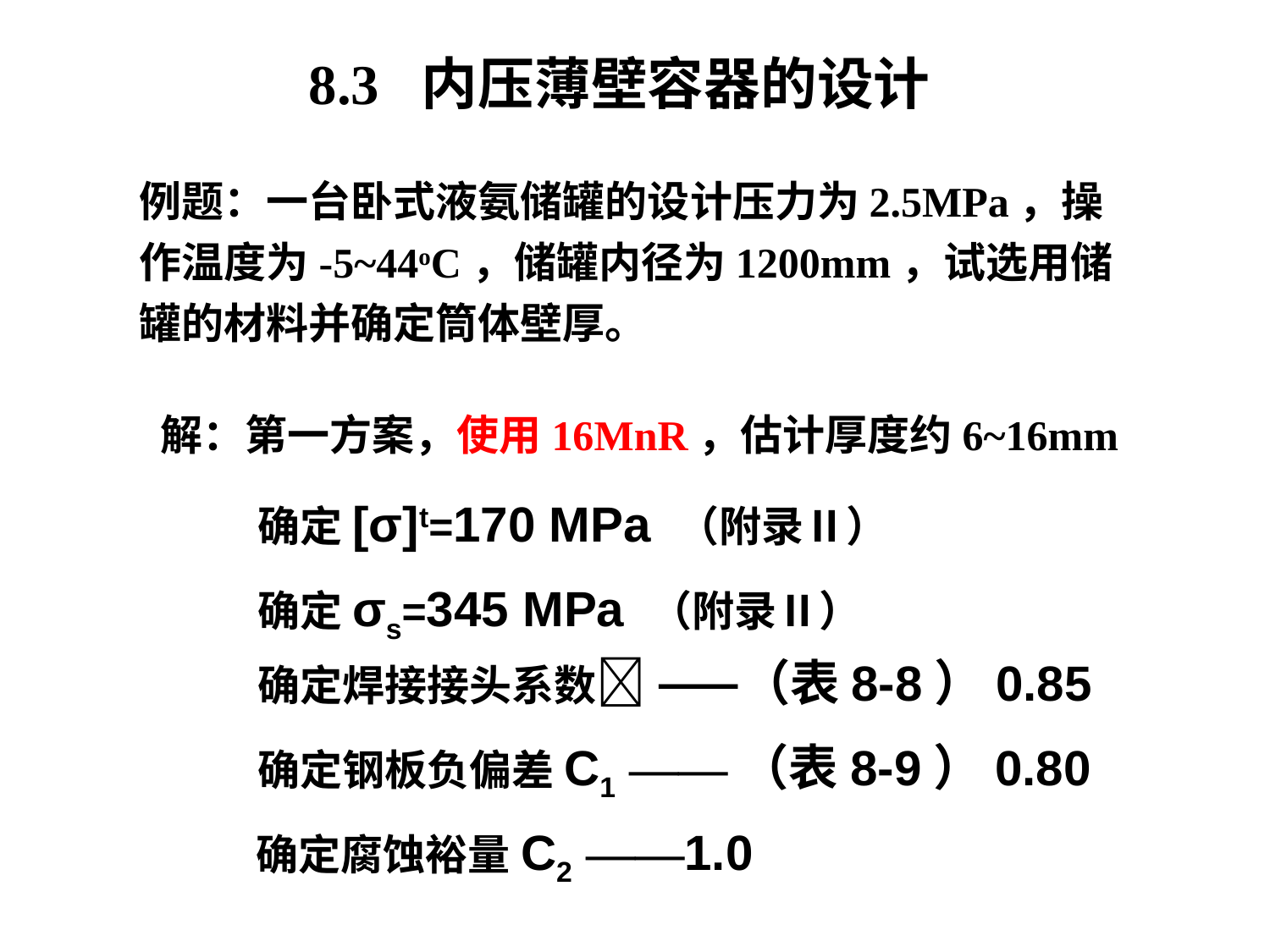

8.3  内压薄壁容器的设计
例题：一台卧式液氨储罐的设计压力为2.5MPa，操作温度为-5~44oC，储罐内径为1200mm，试选用储罐的材料并确定筒体壁厚。
解：第一方案，使用16MnR，估计厚度约6~16mm
        确定[σ]t=170 MPa （附录Ⅱ）
        确定σs=345 MPa （附录Ⅱ）
        确定焊接接头系数φ ——（表8-8）0.85
        确定钢板负偏差C1 ——（表8-9）0.80
         确定腐蚀裕量C2 ——1.0